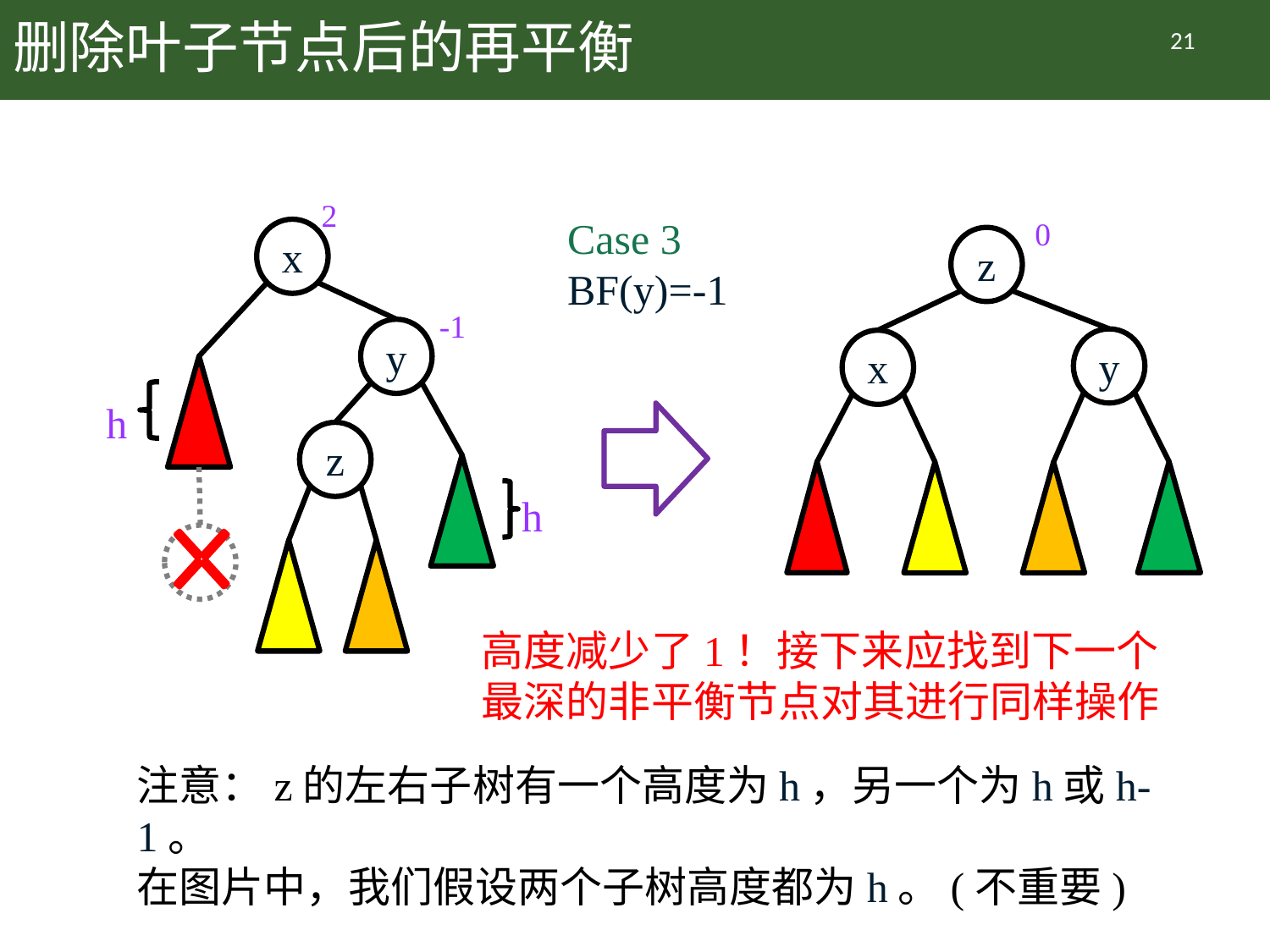

# 删除叶子节点后的再平衡
21
2
Case 3
BF(y)=-1
0
z
y
x

x
-1
y

h

z

h

高度减少了1！接下来应找到下一个最深的非平衡节点对其进行同样操作
注意：z的左右子树有一个高度为h，另一个为h或h-1。
在图片中，我们假设两个子树高度都为h。(不重要)